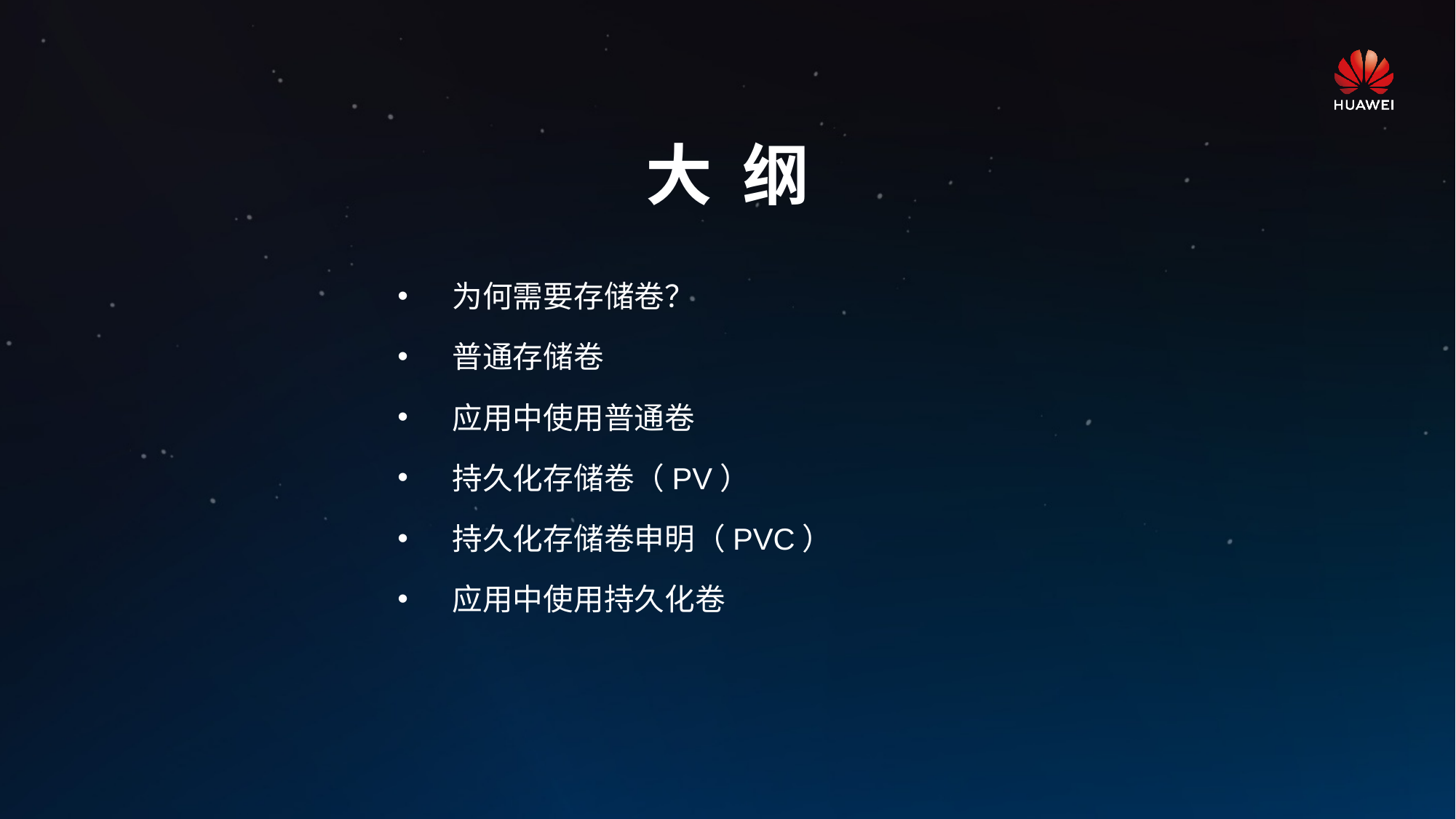

# 大  纲
为何需要存储卷？
普通存储卷
应用中使用普通卷
持久化存储卷（PV）
持久化存储卷申明（PVC）
应用中使用持久化卷